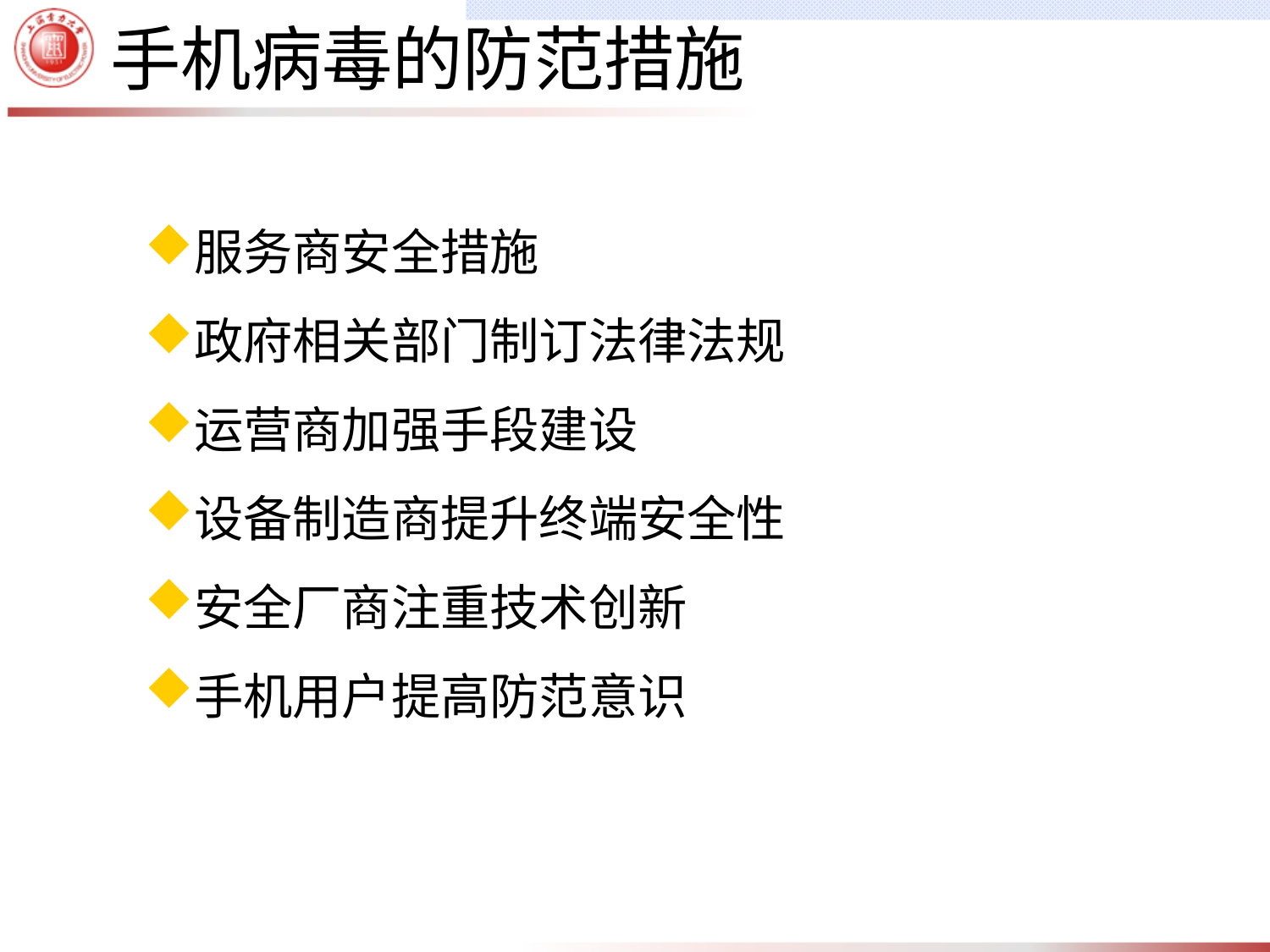

手机病毒的防范措施
服务商安全措施
政府相关部门制订法律法规
运营商加强手段建设
设备制造商提升终端安全性
安全厂商注重技术创新
手机用户提高防范意识